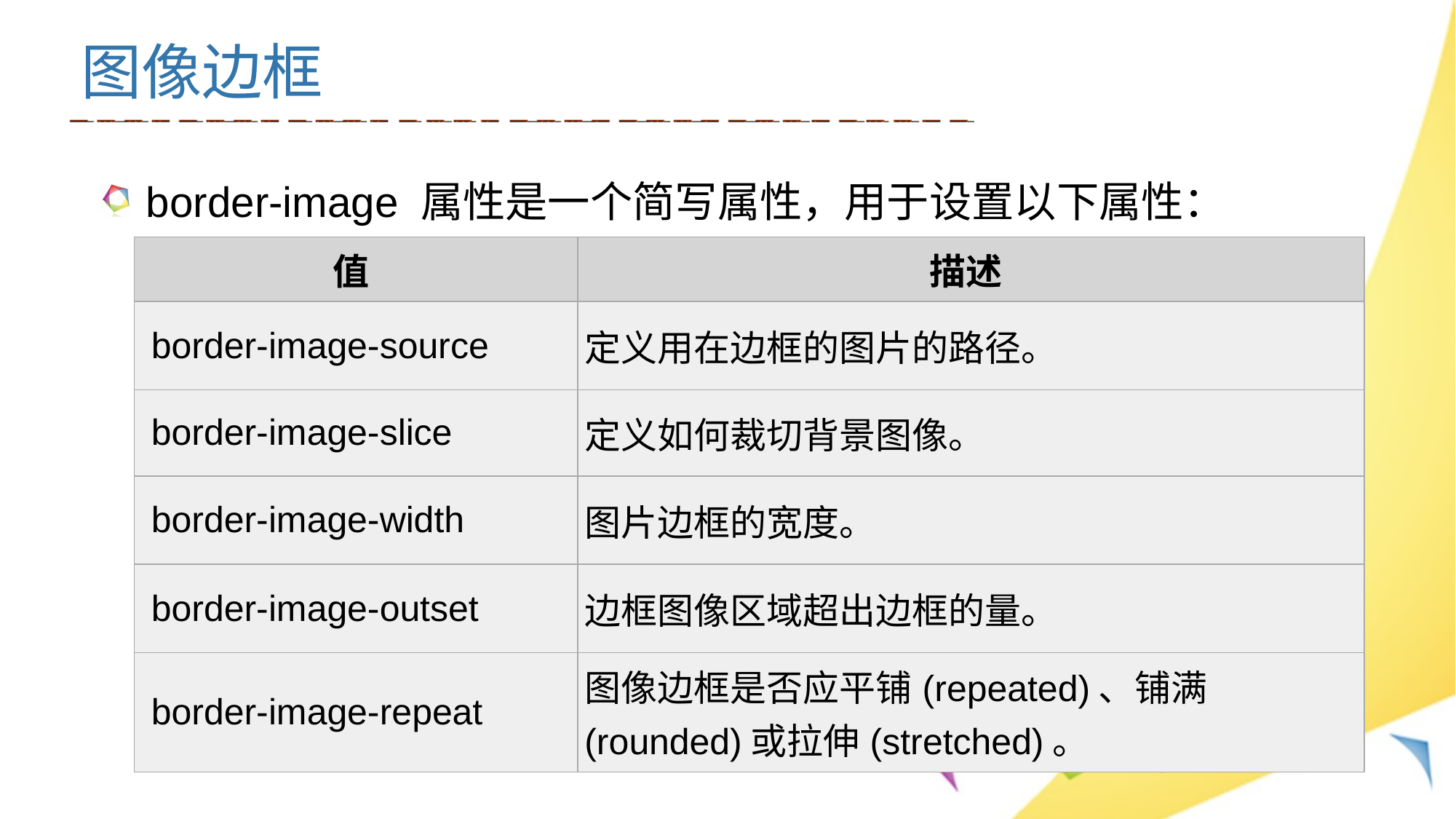

图像边框
border-image 属性是一个简写属性，用于设置以下属性：
| 值 | 描述 |
| --- | --- |
| border-image-source | 定义用在边框的图片的路径。 |
| border-image-slice | 定义如何裁切背景图像。 |
| border-image-width | 图片边框的宽度。 |
| border-image-outset | 边框图像区域超出边框的量。 |
| border-image-repeat | 图像边框是否应平铺(repeated)、铺满(rounded)或拉伸(stretched)。 |